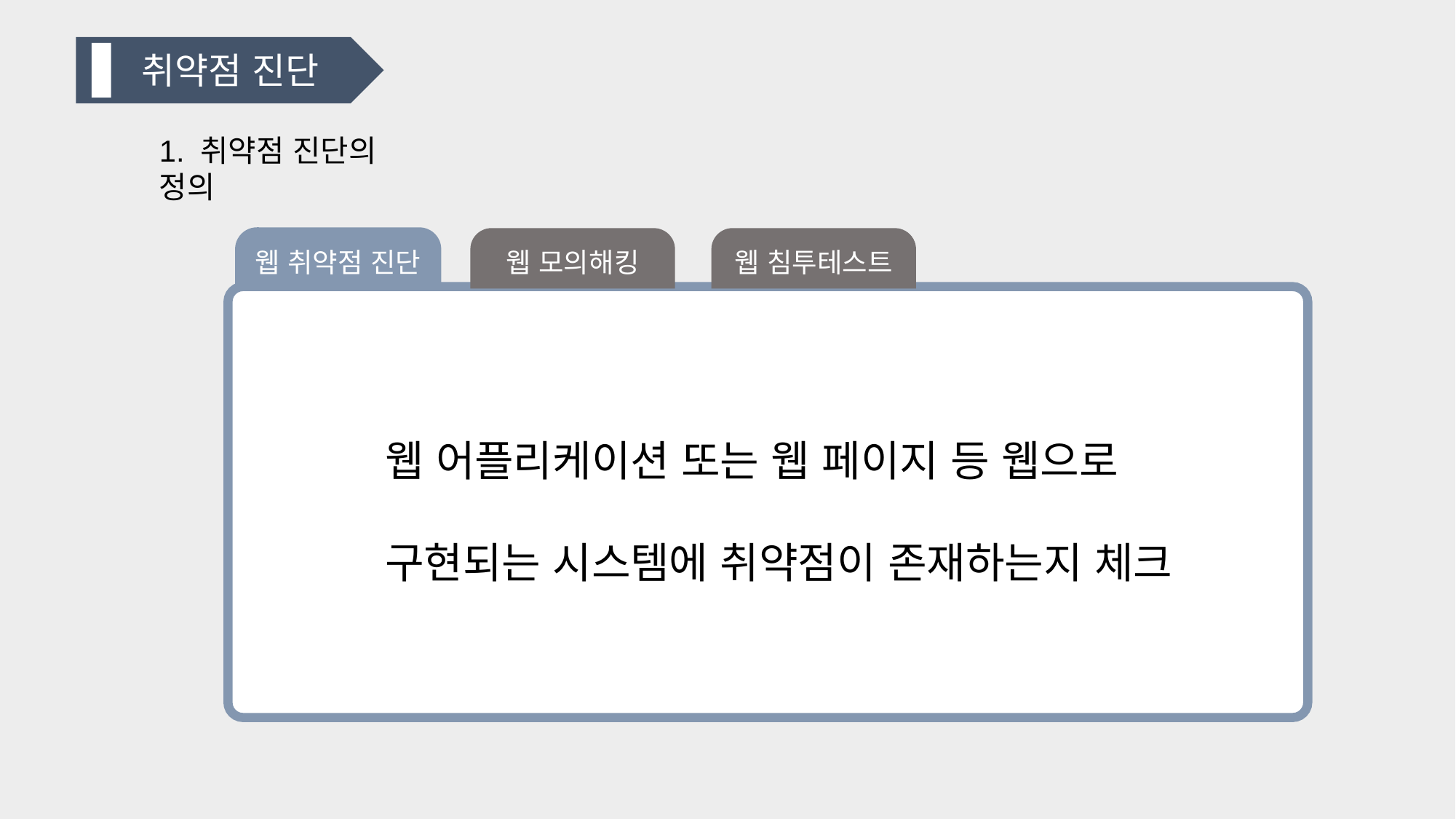

취약점 진단

1. 취약점 진단의 정의
웹 취약점 진단
웹 모의해킹
웹 침투테스트

웹 어플리케이션 또는 웹 페이지 등 웹으로 구현되는 시스템에 취약점이 존재하는지 체크